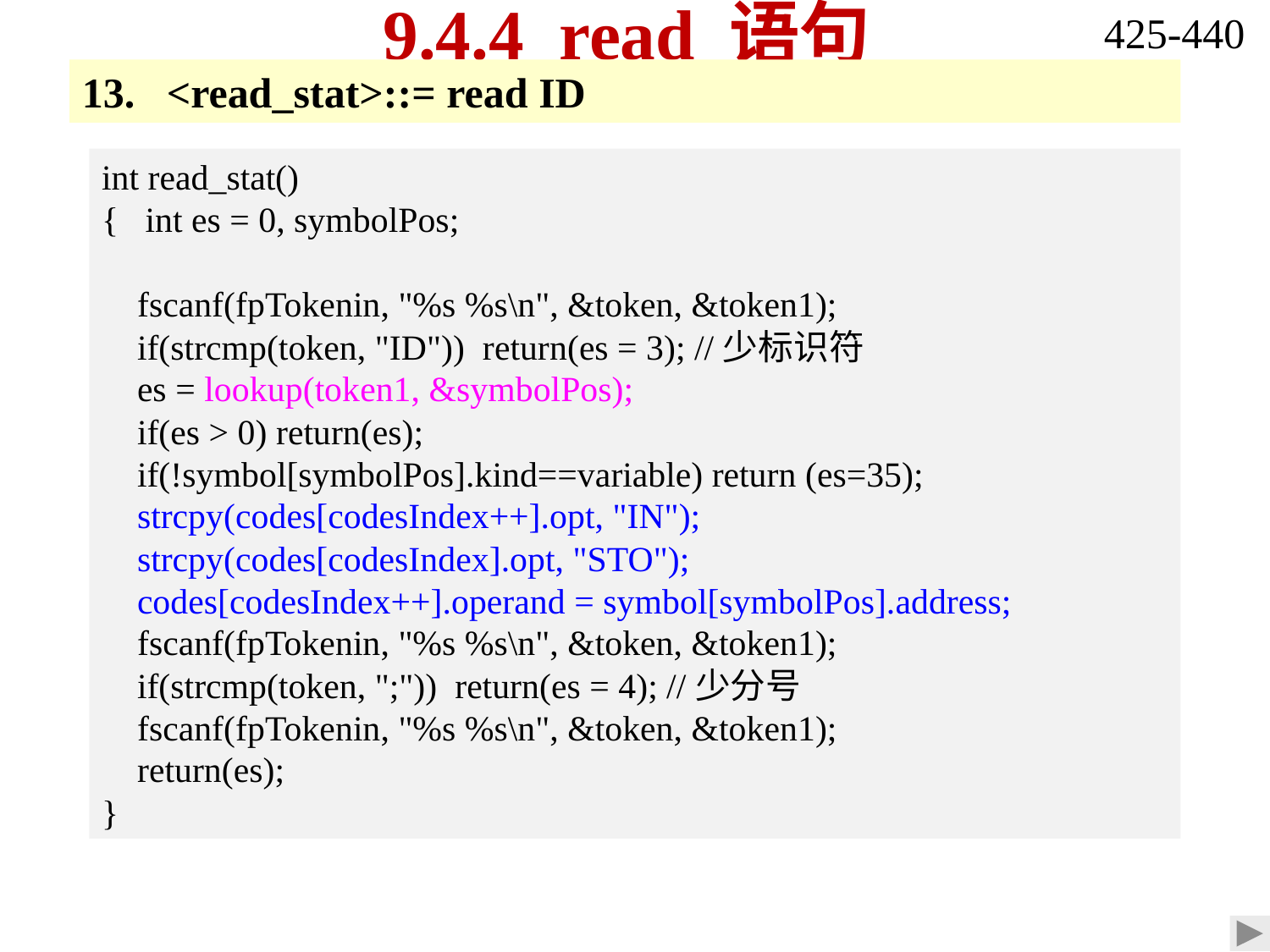

# 9.4.4  read 语句
425-440
13.   <read_stat>::= read ID
int read_stat()
{   int es = 0, symbolPos;

    fscanf(fpTokenin, "%s %s\n", &token, &token1);
    if(strcmp(token, "ID"))  return(es = 3); //少标识符
    es = lookup(token1, &symbolPos);
    if(es > 0) return(es);
    if(!symbol[symbolPos].kind==variable) return (es=35);
    strcpy(codes[codesIndex++].opt, "IN");
    strcpy(codes[codesIndex].opt, "STO");
    codes[codesIndex++].operand = symbol[symbolPos].address;
    fscanf(fpTokenin, "%s %s\n", &token, &token1);
    if(strcmp(token, ";"))  return(es = 4); //少分号
    fscanf(fpTokenin, "%s %s\n", &token, &token1);
    return(es);
}